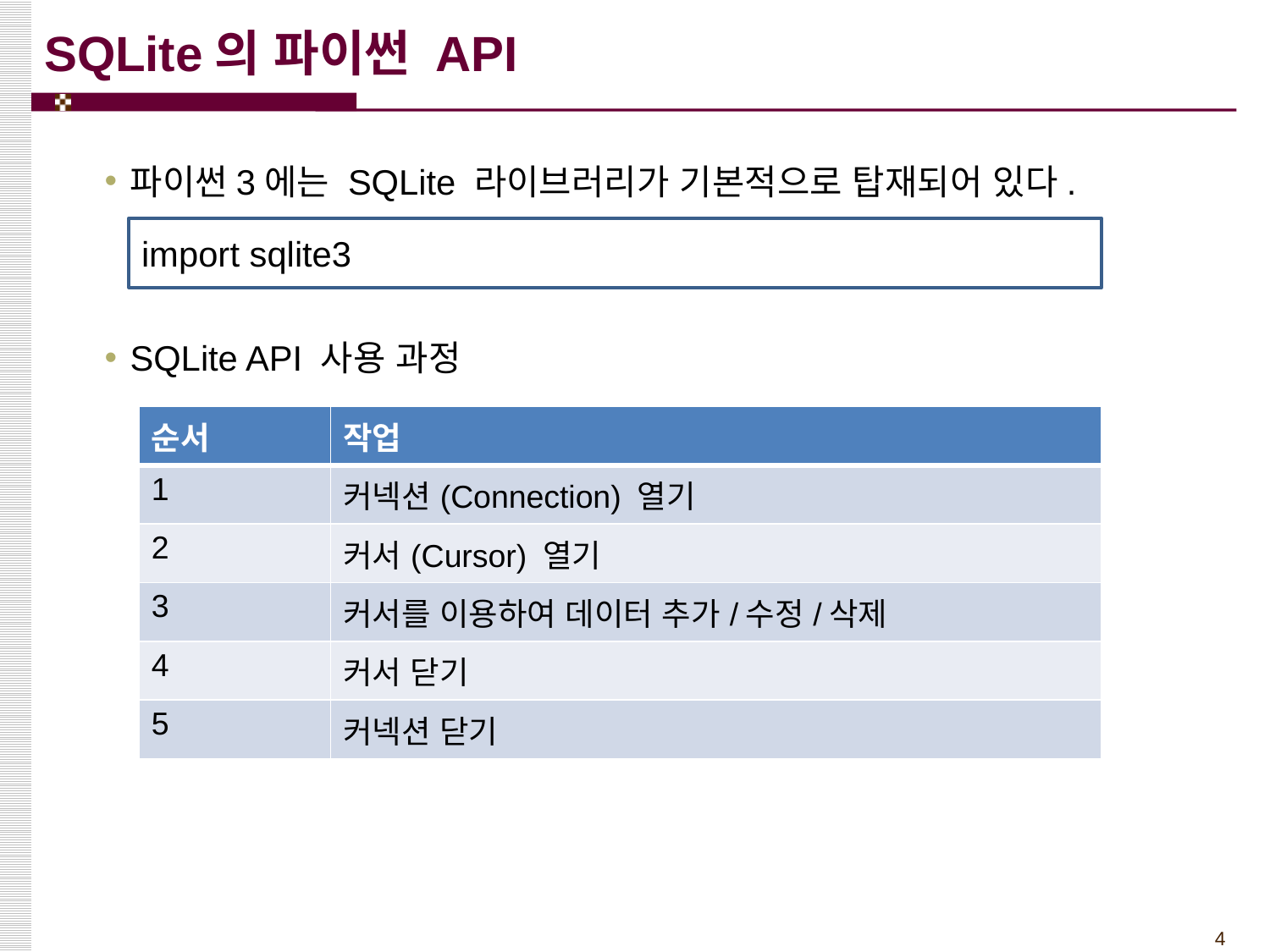

# SQLite의 파이썬 API
파이썬3에는 SQLite 라이브러리가 기본적으로 탑재되어 있다.

SQLite API 사용 과정
import sqlite3
| 순서 | 작업 |
| --- | --- |
| 1 | 커넥션(Connection) 열기 |
| 2 | 커서(Cursor) 열기 |
| 3 | 커서를 이용하여 데이터 추가/수정/삭제 |
| 4 | 커서 닫기 |
| 5 | 커넥션 닫기 |